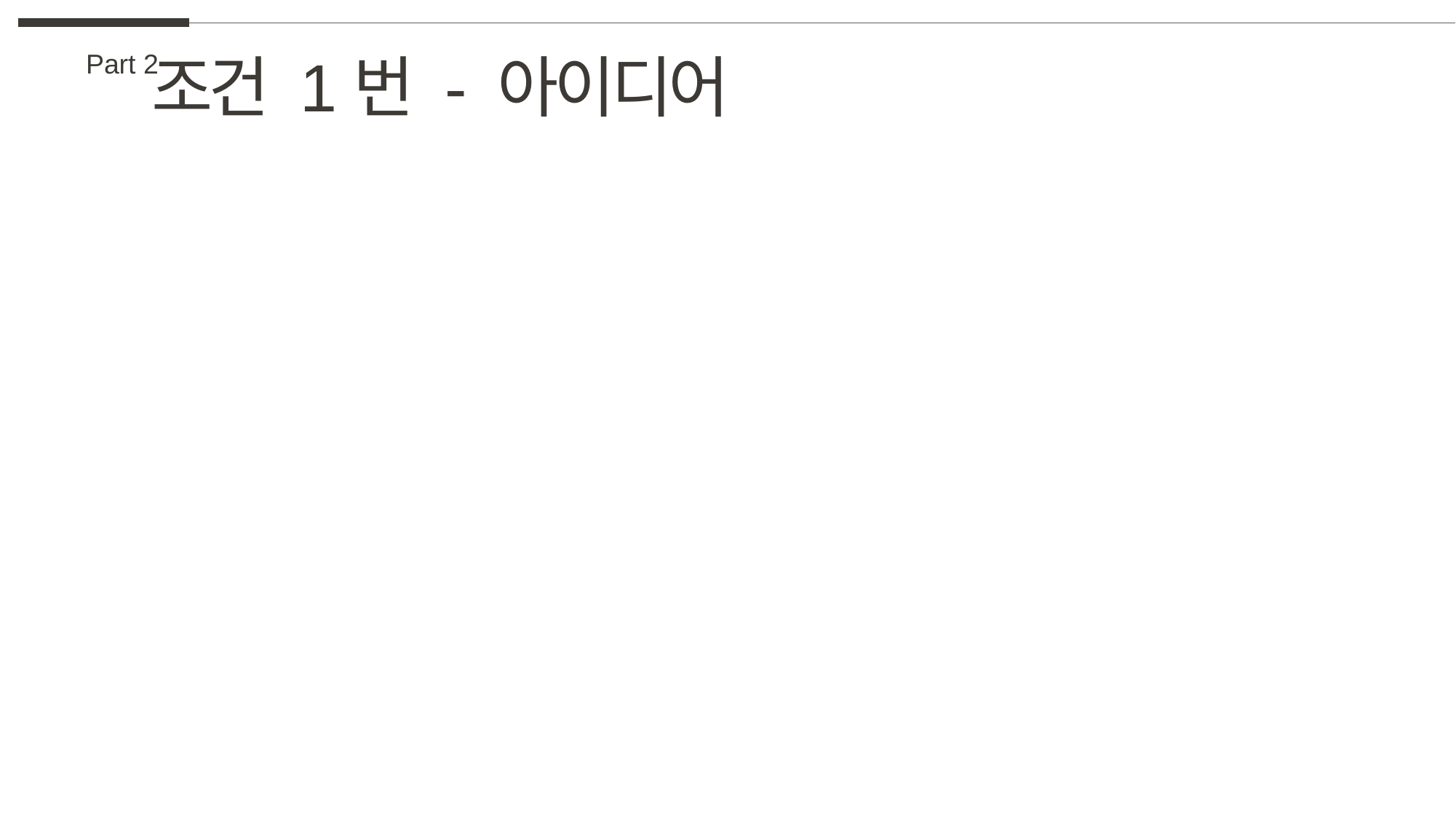

조건 1번 - 아이디어
Part 2
내용을 입력하세요